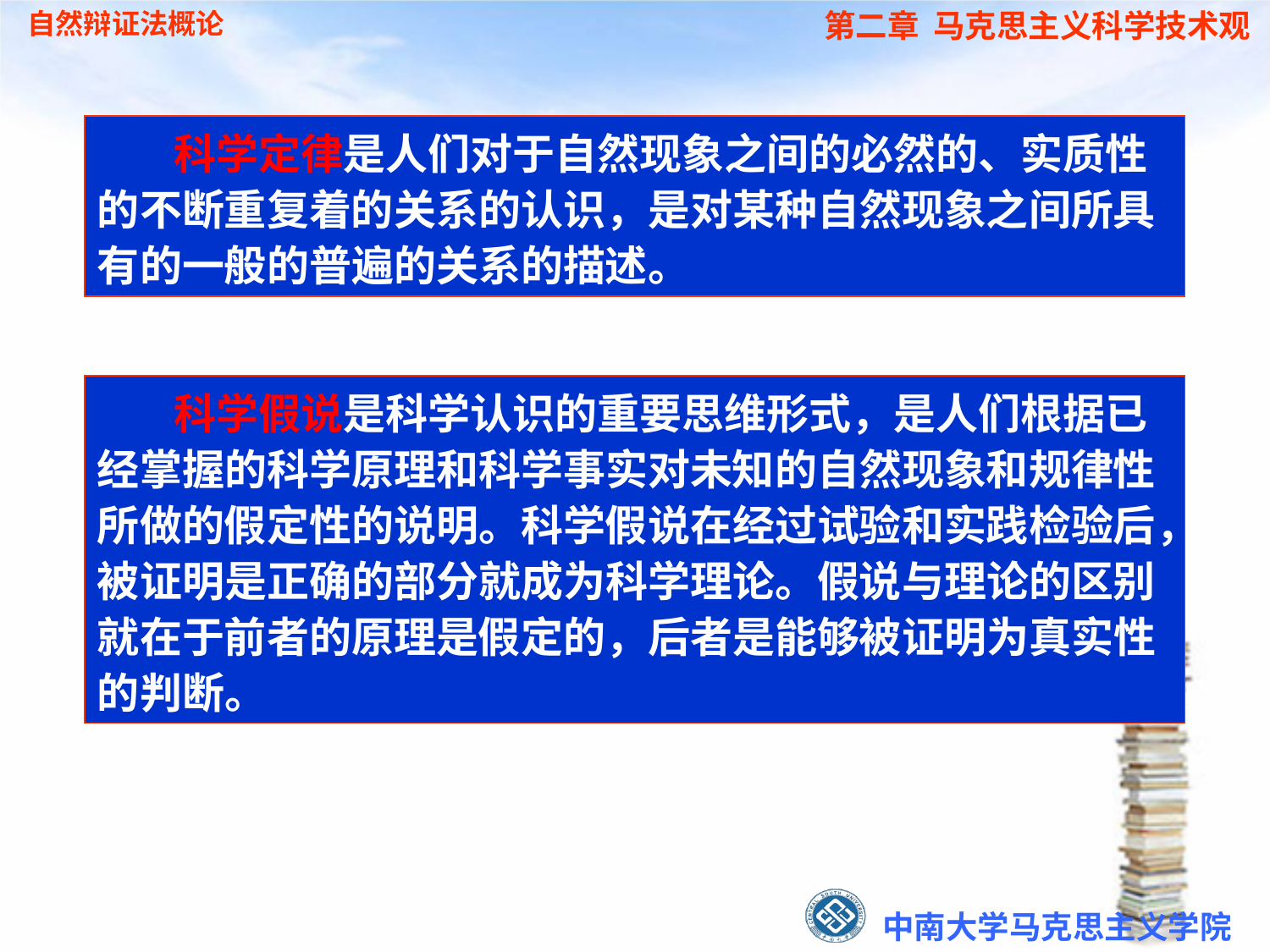

科学定律是人们对于自然现象之间的必然的、实质性的不断重复着的关系的认识，是对某种自然现象之间所具有的一般的普遍的关系的描述。
       科学假说是科学认识的重要思维形式，是人们根据已经掌握的科学原理和科学事实对未知的自然现象和规律性所做的假定性的说明。科学假说在经过试验和实践检验后，被证明是正确的部分就成为科学理论。假说与理论的区别就在于前者的原理是假定的，后者是能够被证明为真实性的判断。